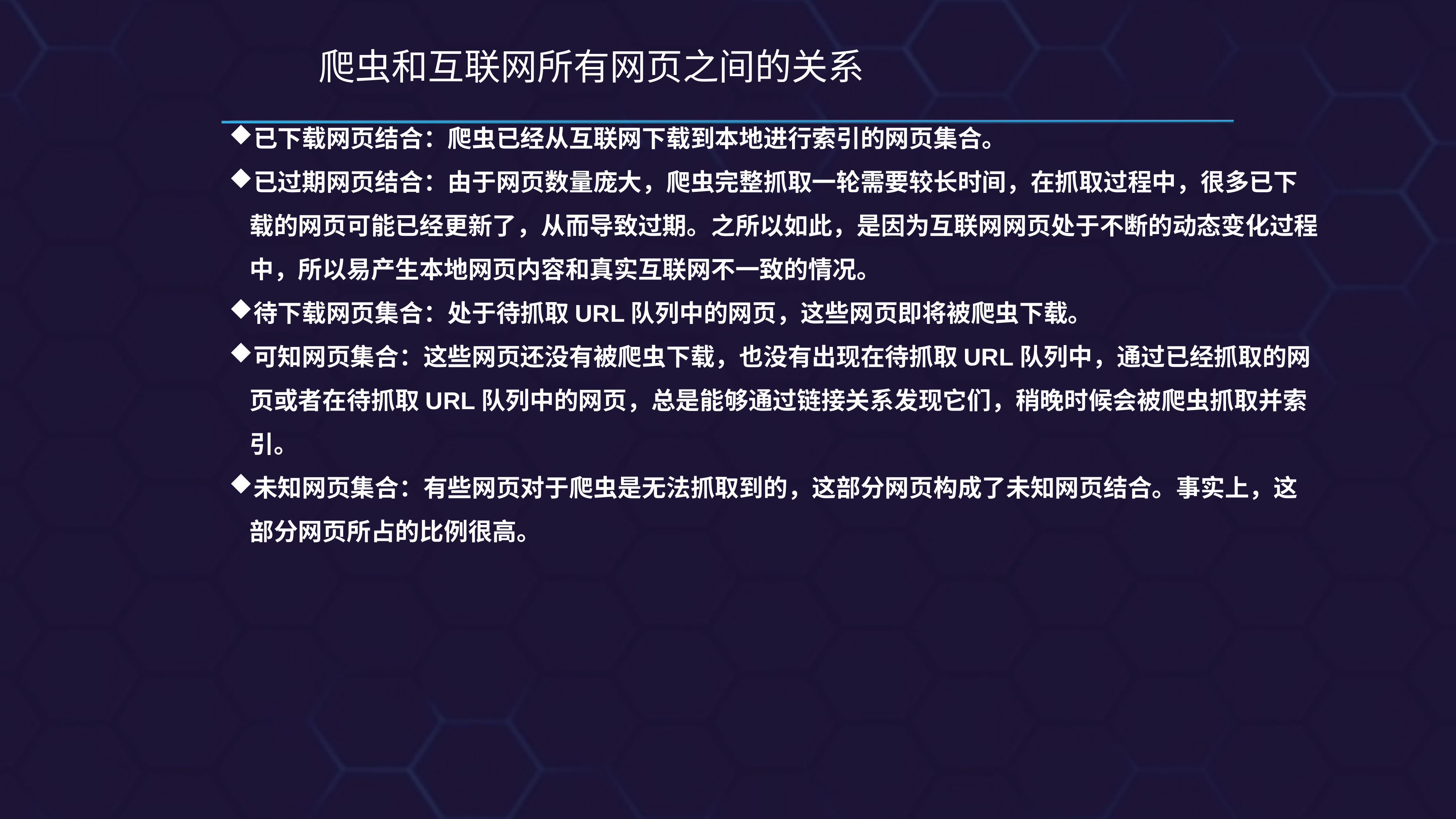

# 爬虫和互联网所有网页之间的关系
已下载网页结合：爬虫已经从互联网下载到本地进行索引的网页集合。
已过期网页结合：由于网页数量庞大，爬虫完整抓取一轮需要较长时间，在抓取过程中，很多已下载的网页可能已经更新了，从而导致过期。之所以如此，是因为互联网网页处于不断的动态变化过程中，所以易产生本地网页内容和真实互联网不一致的情况。
待下载网页集合：处于待抓取URL队列中的网页，这些网页即将被爬虫下载。
可知网页集合：这些网页还没有被爬虫下载，也没有出现在待抓取URL队列中，通过已经抓取的网页或者在待抓取URL队列中的网页，总是能够通过链接关系发现它们，稍晚时候会被爬虫抓取并索引。
未知网页集合：有些网页对于爬虫是无法抓取到的，这部分网页构成了未知网页结合。事实上，这部分网页所占的比例很高。